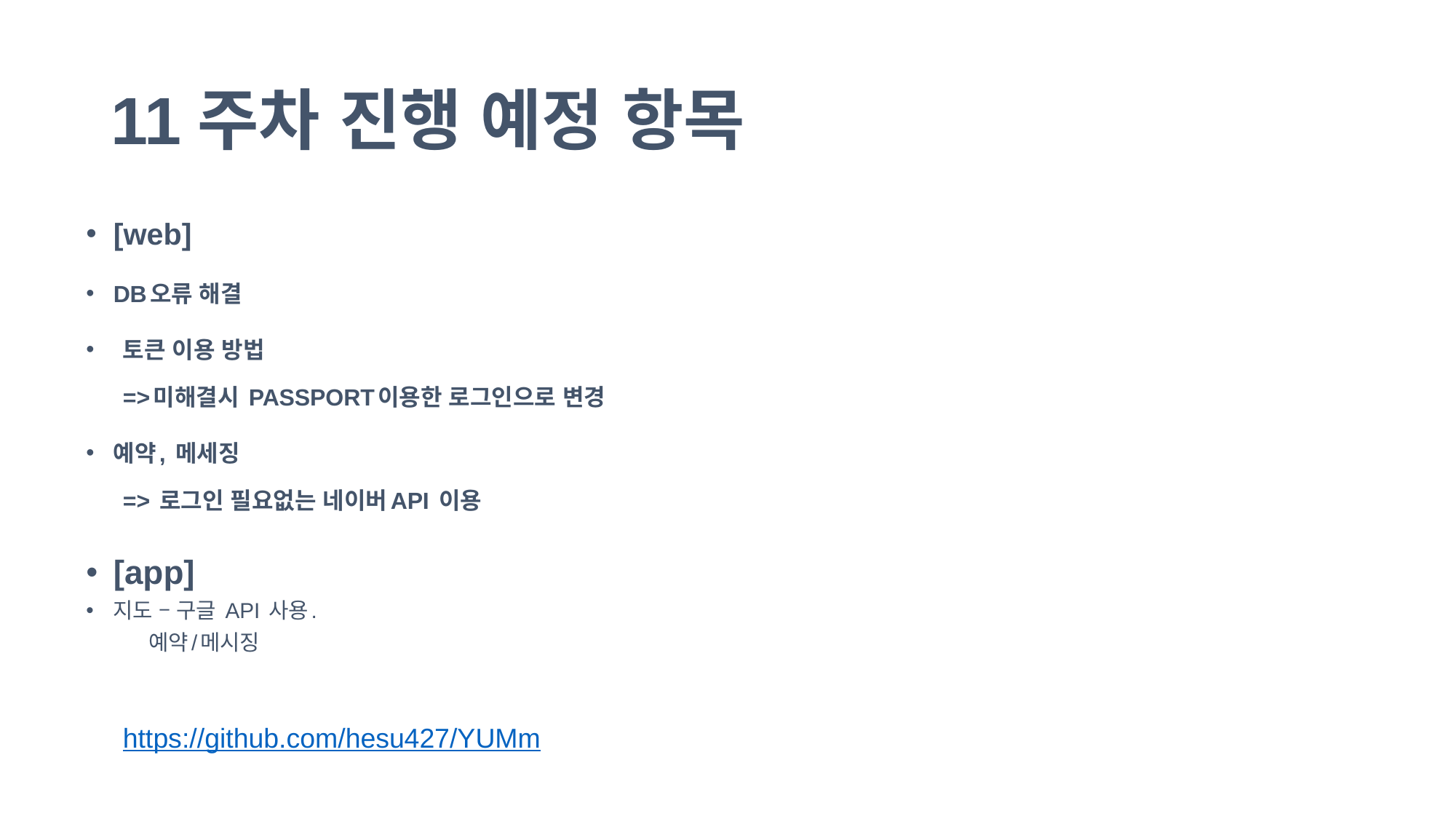

# 11주차 진행 예정 항목

[web]
DB오류 해결
 토큰 이용 방법
 =>미해결시 PASSPORT이용한 로그인으로 변경
예약, 메세징
 => 로그인 필요없는 네이버API 이용

[app]
지도 – 구글 API 사용.
          예약/메시징

https://github.com/hesu427/YUMm